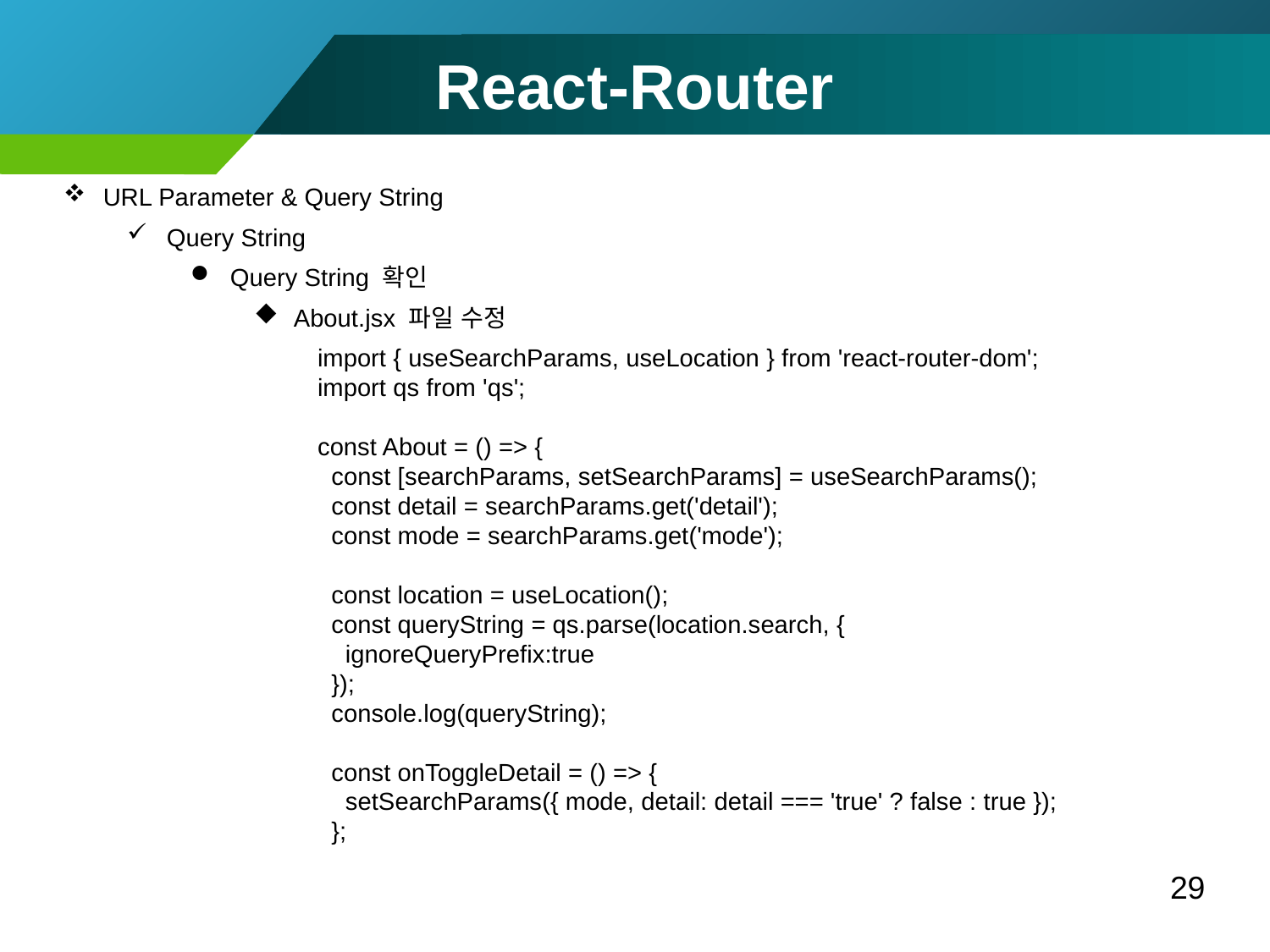

React-Router
URL Parameter & Query String
Query String
Query String 확인
About.jsx 파일 수정
import { useSearchParams, useLocation } from 'react-router-dom';
import qs from 'qs';

const About = () => {
  const [searchParams, setSearchParams] = useSearchParams();
  const detail = searchParams.get('detail');
  const mode = searchParams.get('mode');

  const location = useLocation();
  const queryString = qs.parse(location.search, {
    ignoreQueryPrefix:true
  });
  console.log(queryString);

  const onToggleDetail = () => {
    setSearchParams({ mode, detail: detail === 'true' ? false : true });
  };
29